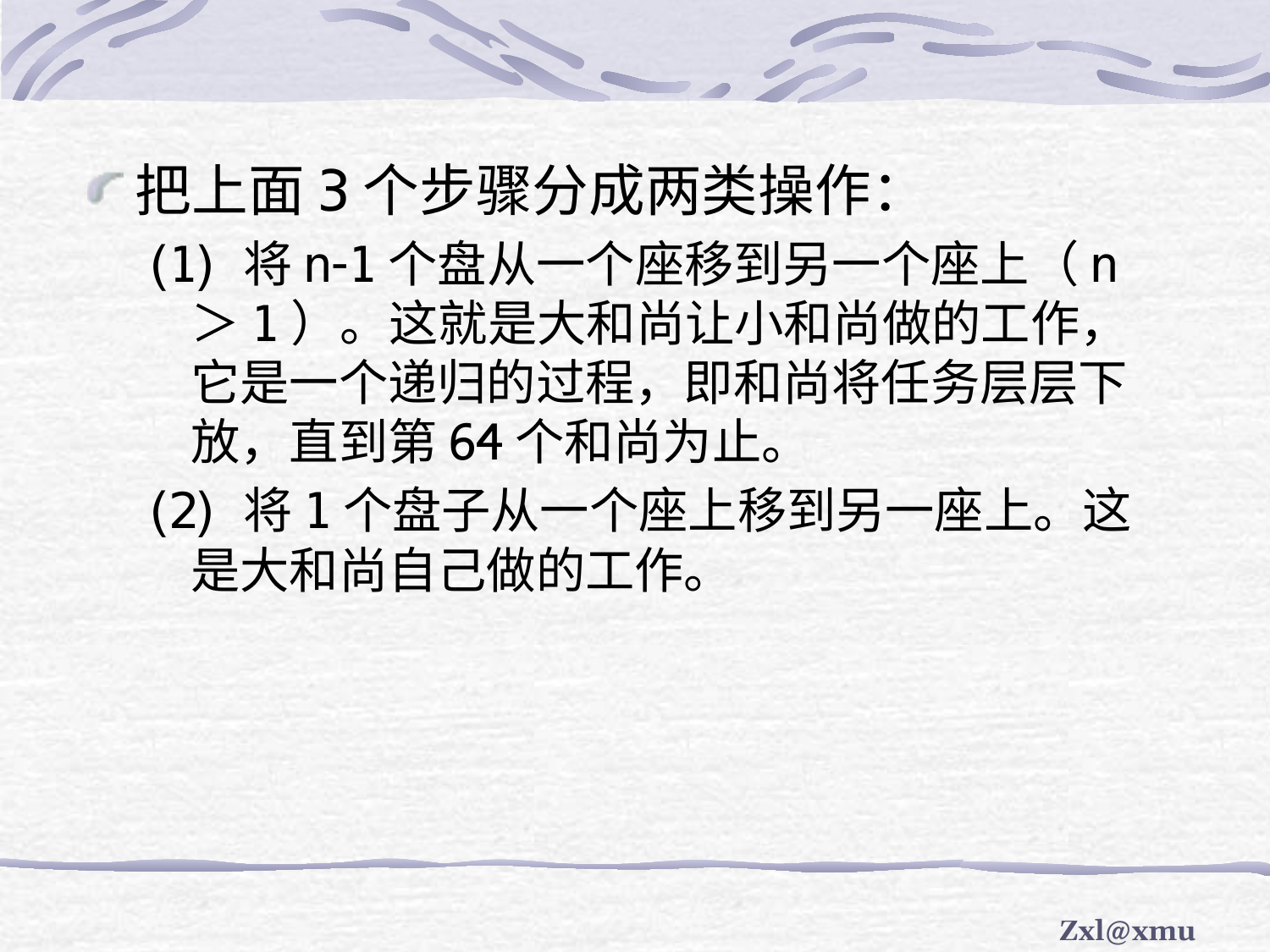

把上面3个步骤分成两类操作：
(1) 将n-1个盘从一个座移到另一个座上（n＞1）。这就是大和尚让小和尚做的工作，它是一个递归的过程，即和尚将任务层层下放，直到第64个和尚为止。
(2) 将1个盘子从一个座上移到另一座上。这是大和尚自己做的工作。